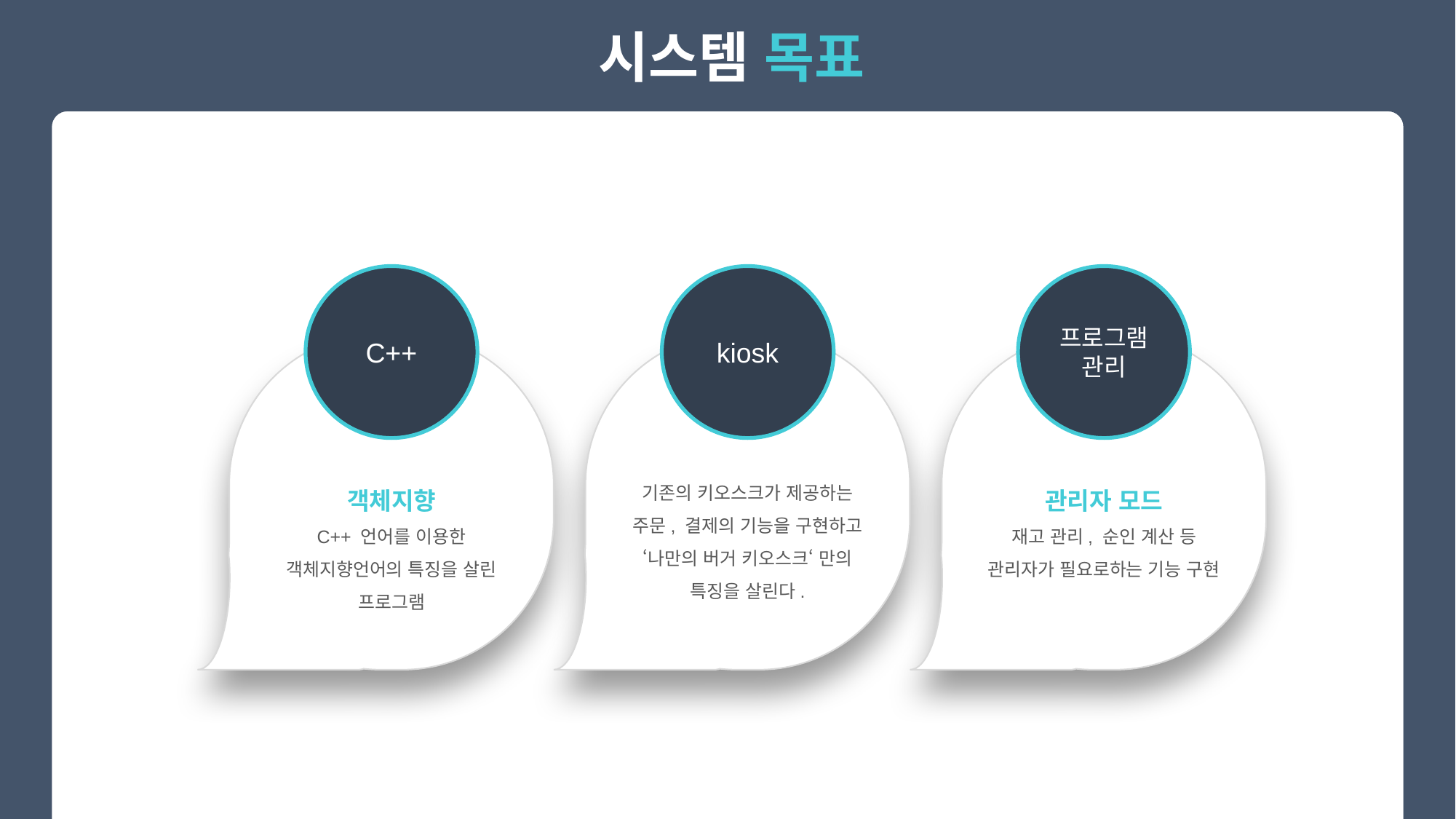

시스템 목표
C++
kiosk
프로그램
관리

객체지향
C++ 언어를 이용한 객체지향언어의 특징을 살린 프로그램
기존의 키오스크가 제공하는 주문, 결제의 기능을 구현하고 ‘나만의 버거 키오스크‘ 만의 특징을 살린다.
관리자 모드
재고 관리, 순인 계산 등 관리자가 필요로하는 기능 구현